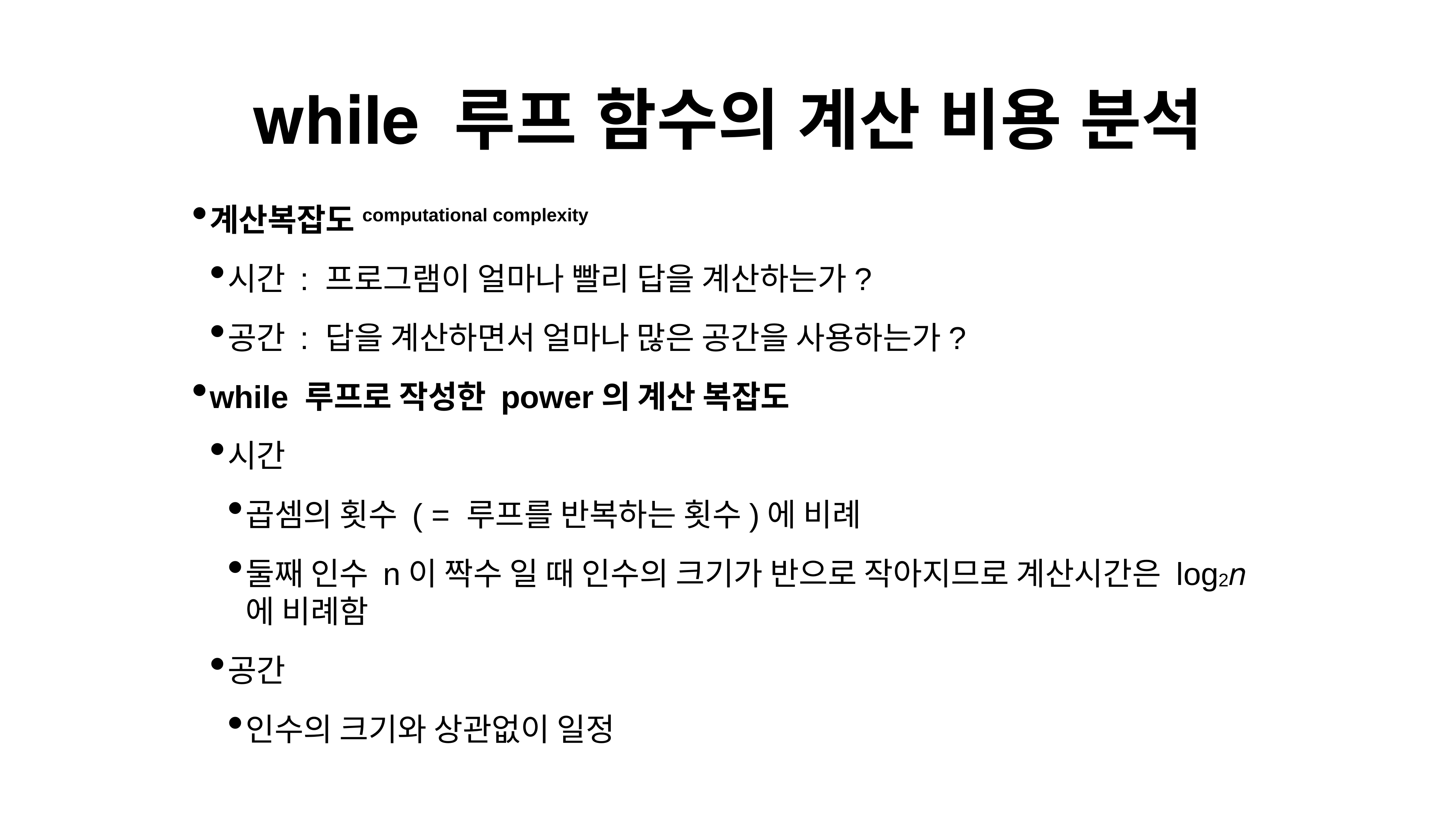

while 루프 함수의 계산 비용 분석
계산복잡도computational complexity
시간 : 프로그램이 얼마나 빨리 답을 계산하는가?
공간 : 답을 계산하면서 얼마나 많은 공간을 사용하는가?
while 루프로 작성한 power의 계산 복잡도
시간
곱셈의 횟수 ( = 루프를 반복하는 횟수)에 비례
둘째 인수 n이 짝수 일 때 인수의 크기가 반으로 작아지므로 계산시간은 log2n에 비례함
공간
인수의 크기와 상관없이 일정